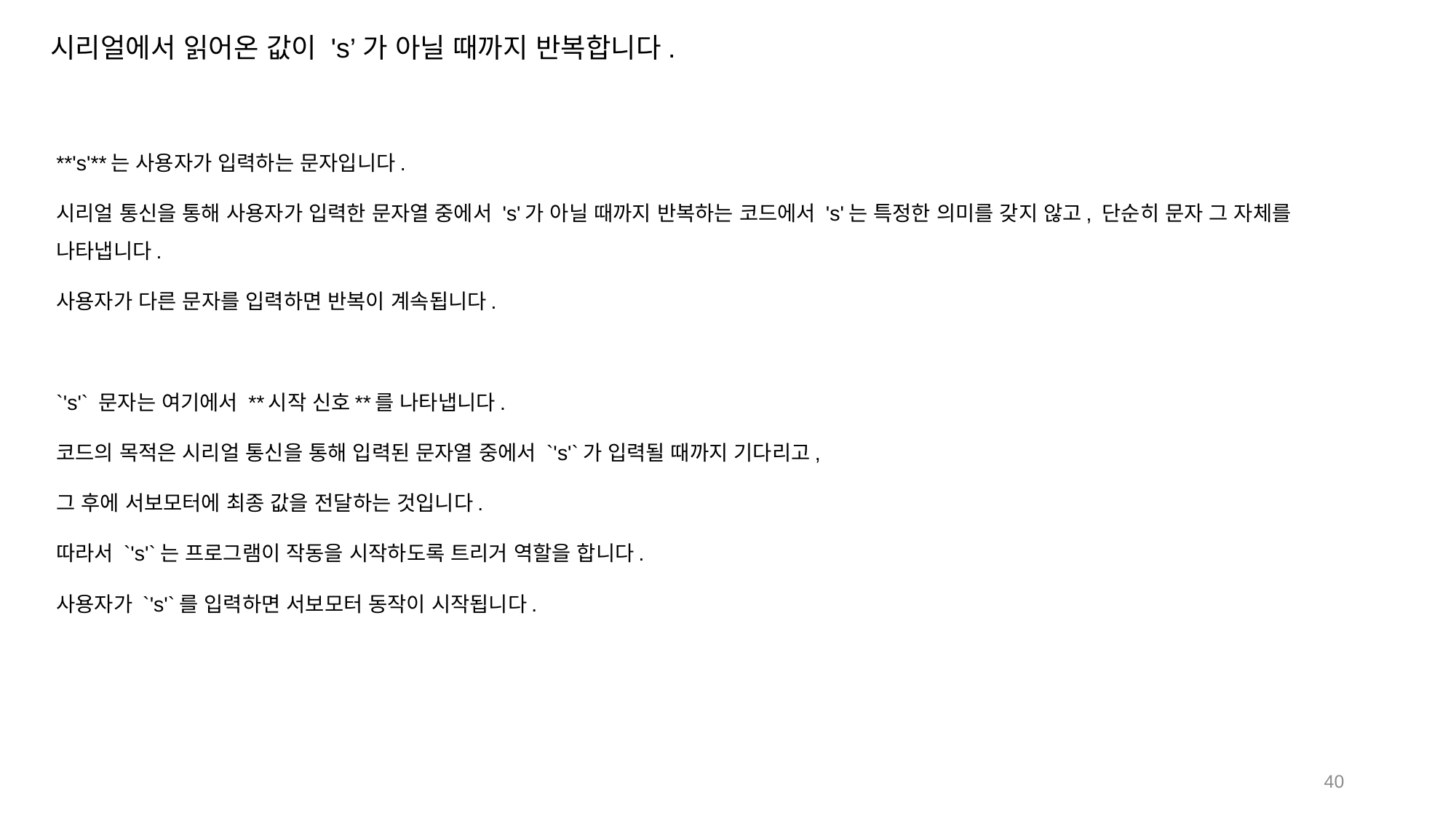

# 시리얼에서 읽어온 값이 's’가 아닐 때까지 반복합니다.
**'s'**는 사용자가 입력하는 문자입니다.
시리얼 통신을 통해 사용자가 입력한 문자열 중에서 's'가 아닐 때까지 반복하는 코드에서 's'는 특정한 의미를 갖지 않고, 단순히 문자 그 자체를 나타냅니다.
사용자가 다른 문자를 입력하면 반복이 계속됩니다.

`'s'` 문자는 여기에서 **시작 신호**를 나타냅니다.
코드의 목적은 시리얼 통신을 통해 입력된 문자열 중에서 `'s'`가 입력될 때까지 기다리고,
그 후에 서보모터에 최종 값을 전달하는 것입니다.
따라서 `'s'`는 프로그램이 작동을 시작하도록 트리거 역할을 합니다.
사용자가 `'s'`를 입력하면 서보모터 동작이 시작됩니다.

40